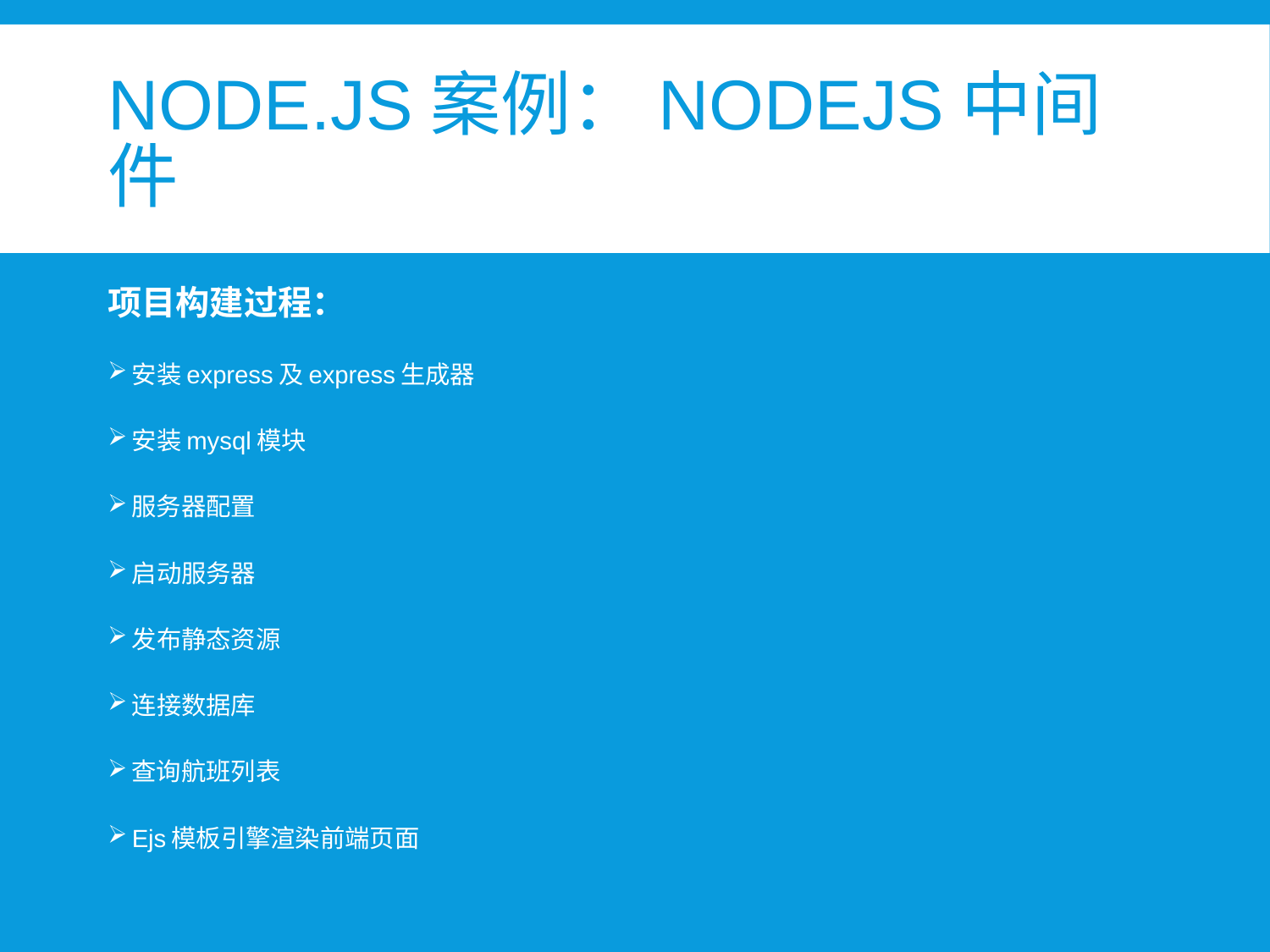

# Node.js案例：nodejs中间件
项目构建过程：
安装express及express生成器
安装mysql模块
服务器配置
启动服务器
发布静态资源
连接数据库
查询航班列表
Ejs模板引擎渲染前端页面